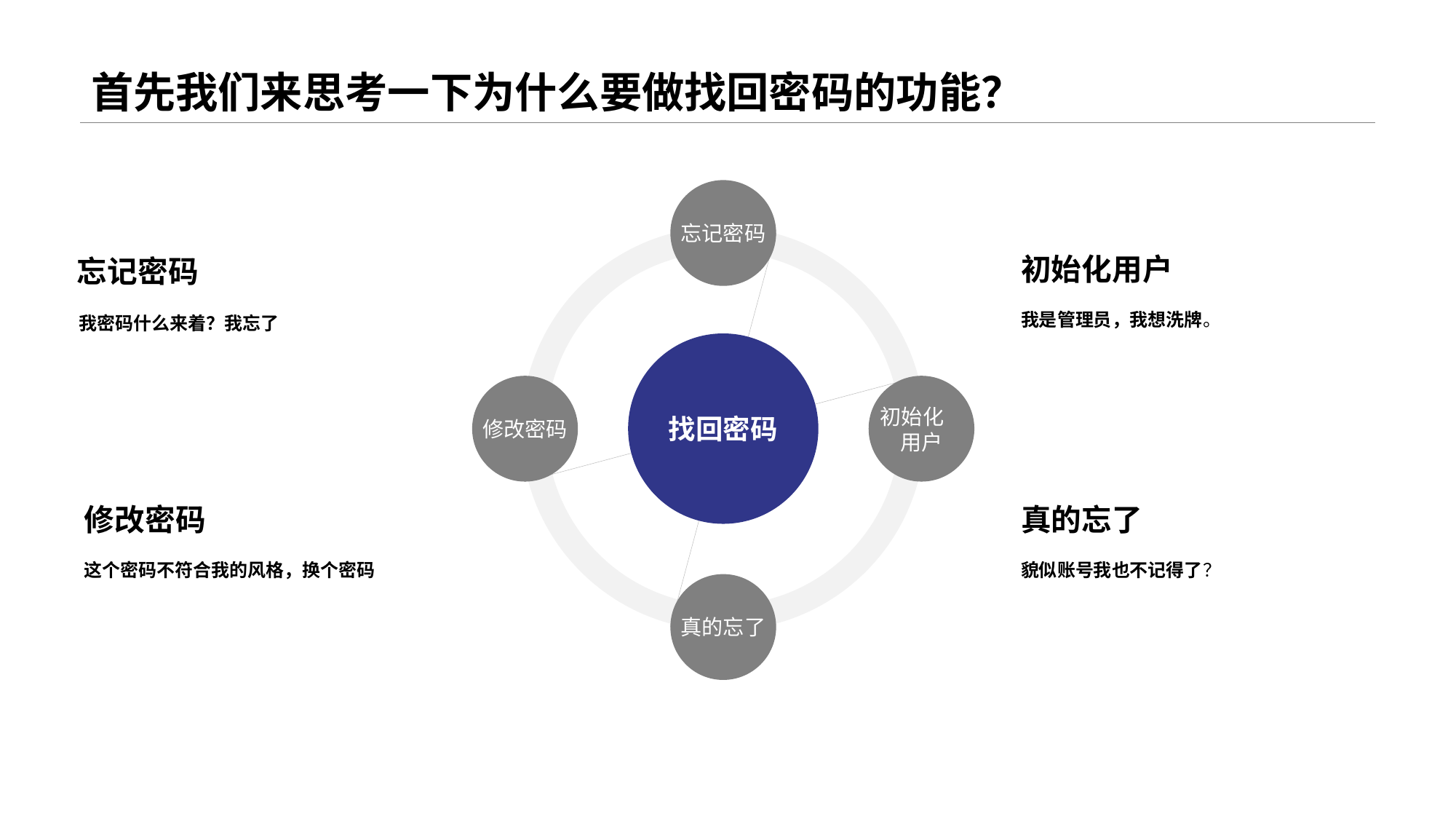

# 首先我们来思考一下为什么要做找回密码的功能？
忘记密码
Text here
初始化用户
我是管理员，我想洗牌。
真的忘了
貌似账号我也不记得了？
忘记密码
我密码什么来着？我忘了
修改密码
这个密码不符合我的风格，换个密码
找回密码
修改密码
初始化     用户
真的忘了